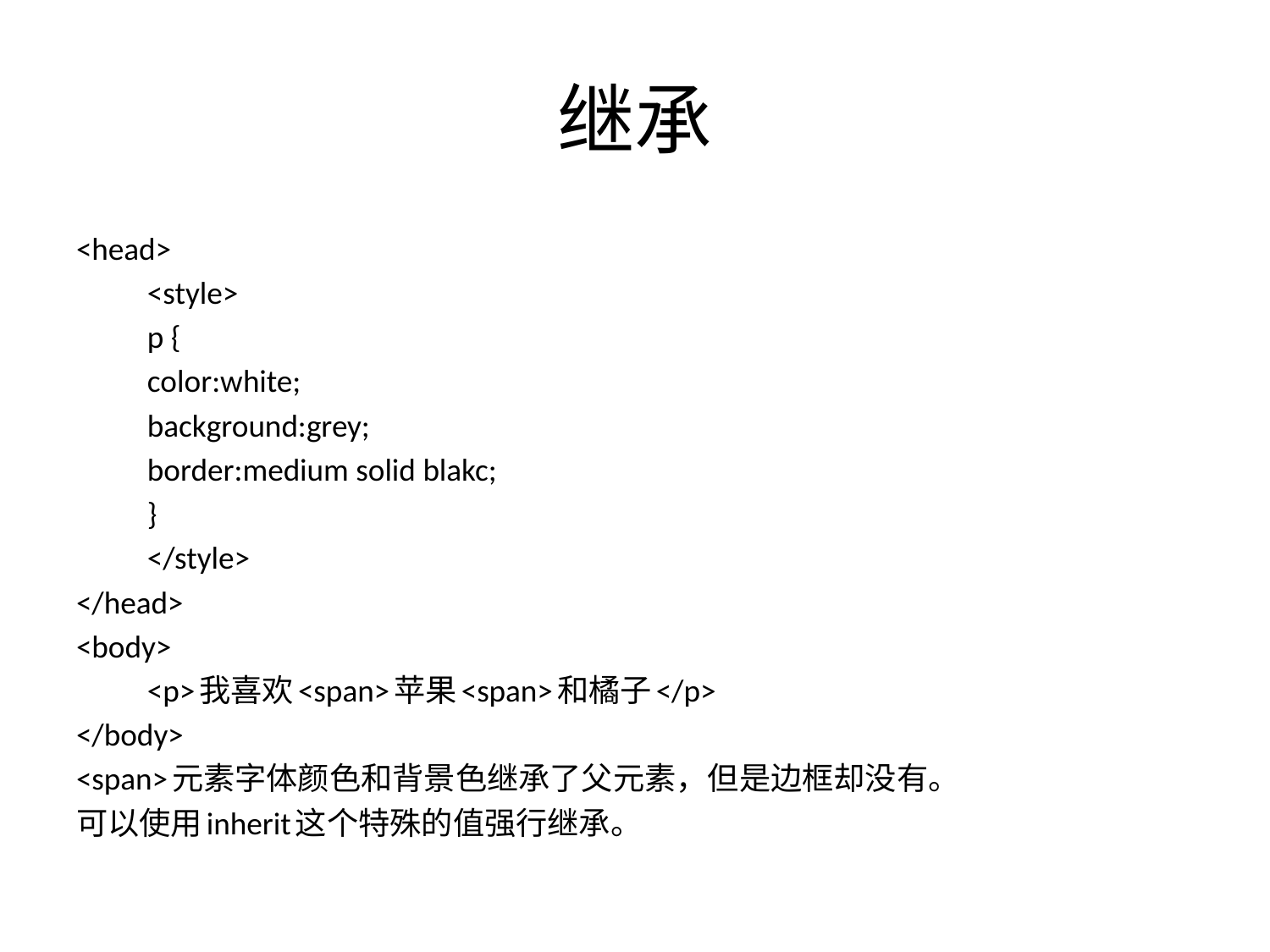

# 继承
<head>
	<style>
		p {
			color:white;
			background:grey;
			border:medium solid blakc;
		}
	</style>
</head>
<body>
	<p>我喜欢<span>苹果<span>和橘子</p>
</body>
<span>元素字体颜色和背景色继承了父元素，但是边框却没有。
可以使用inherit这个特殊的值强行继承。